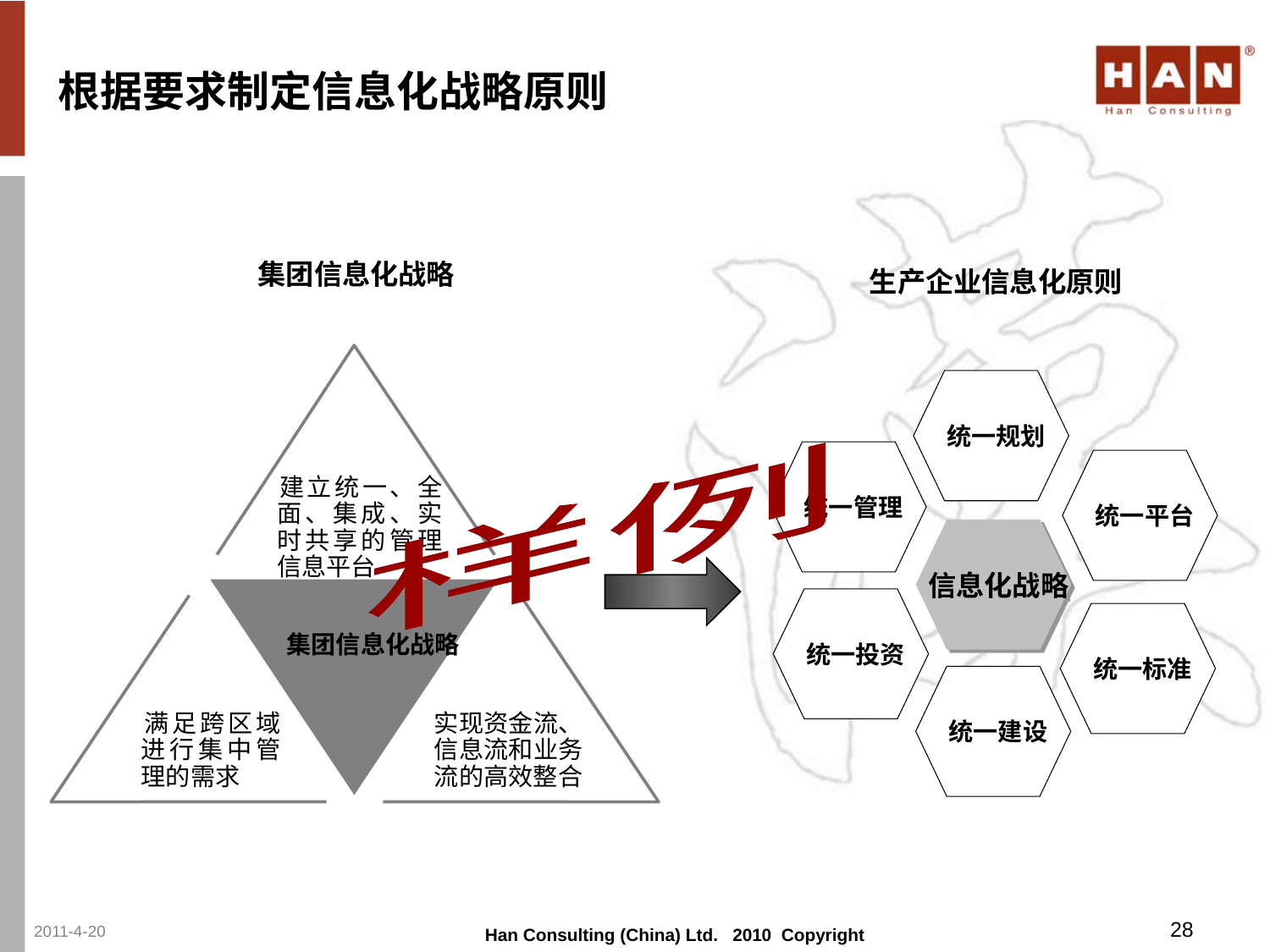

# 根据要求制定信息化战略原则
集团信息化战略
生产企业信息化原则

	建立统一、全面、集成、实时共享的管理信息平台
	集团信息化战略
	满足跨区域进行集中管理的需求
	实现资金流、信息流和业务流的高效整合
统一规划
统一管理
统一平台
信息化战略
统一投资
统一标准
统一建设
样例

28